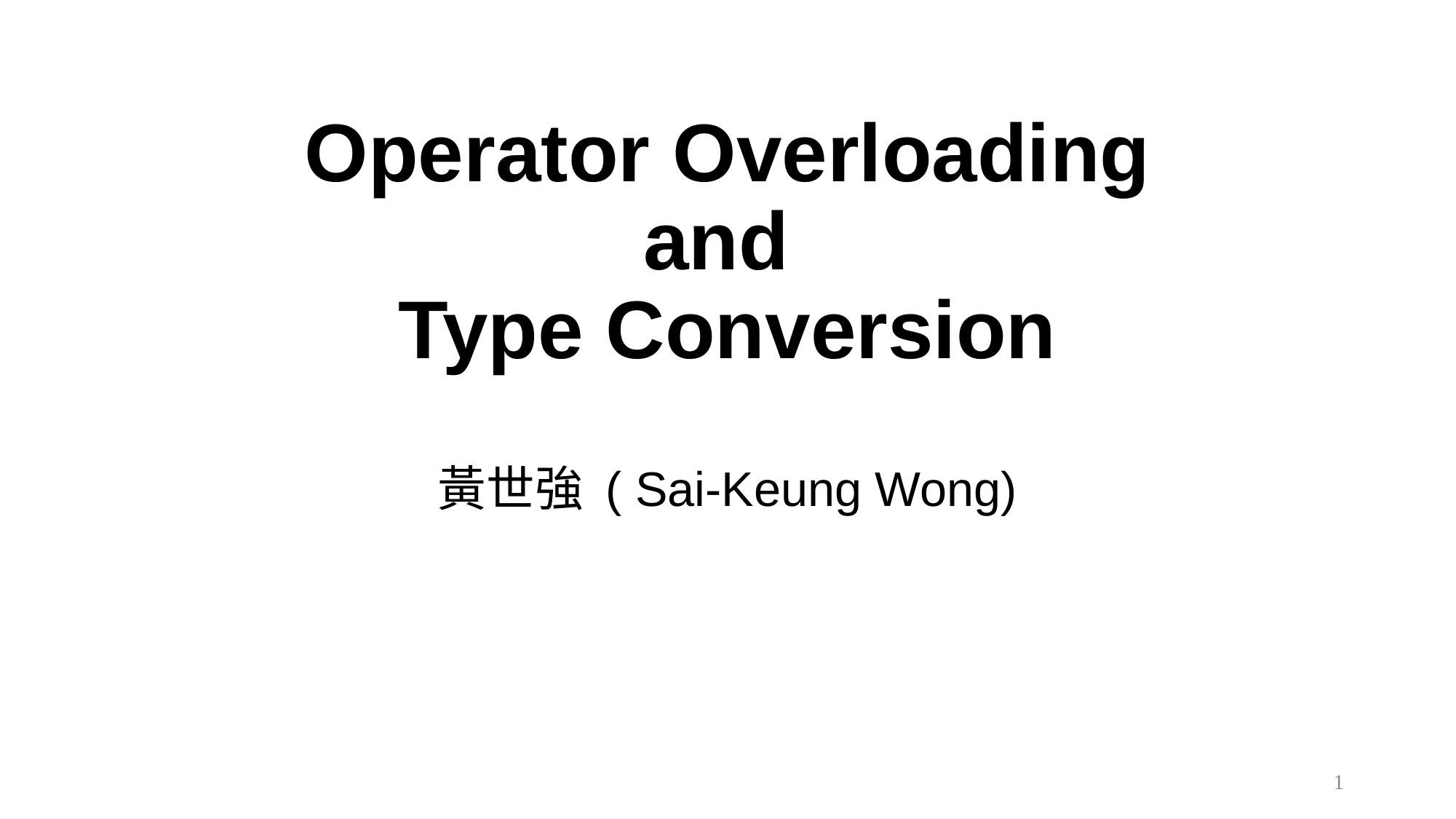

# Operator Overloading and Type Conversion 黃世強 ( Sai-Keung Wong)

1